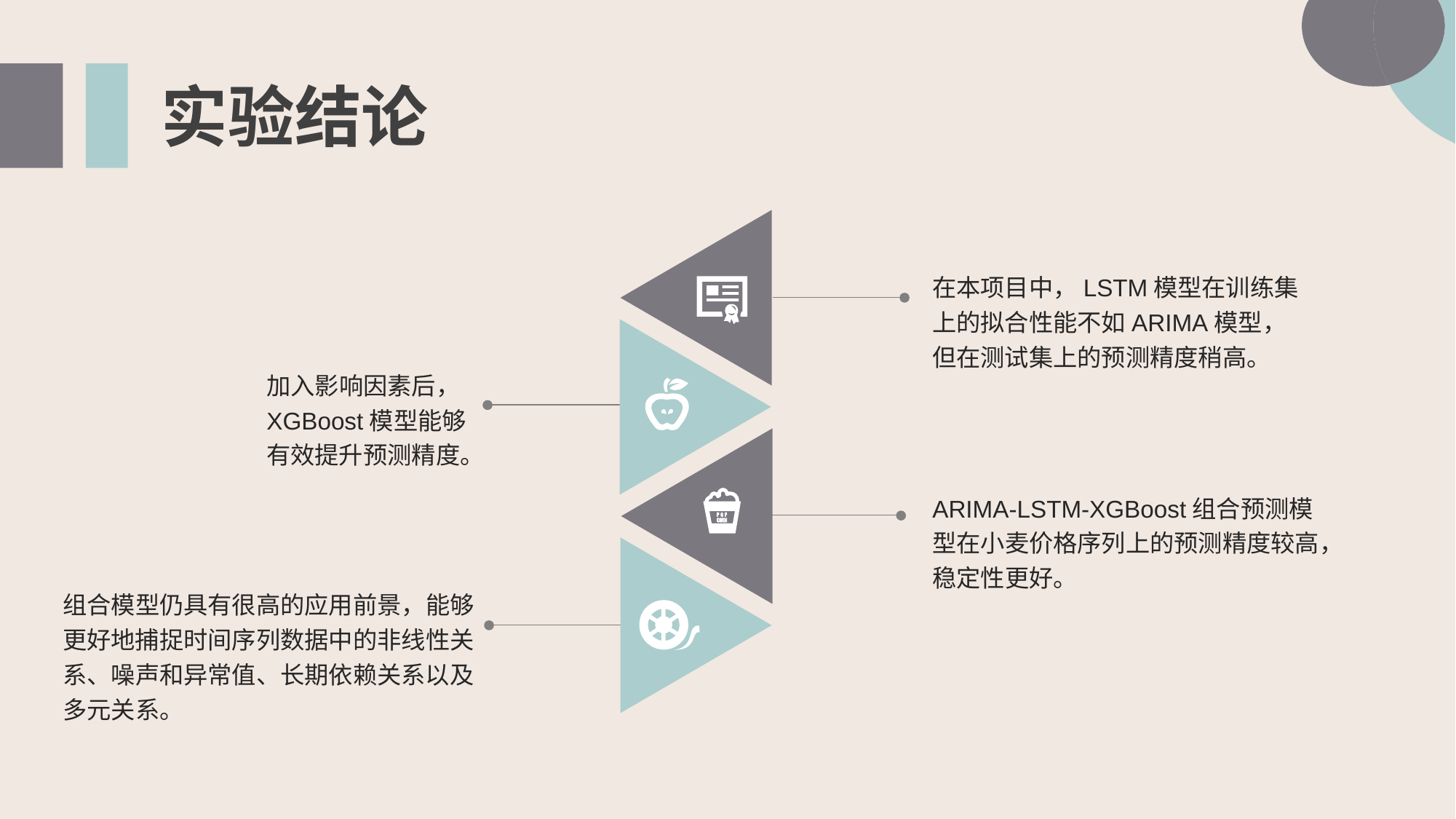

实验结论

在本项目中，LSTM模型在训练集上的拟合性能不如ARIMA模型，但在测试集上的预测精度稍高。

加入影响因素后，XGBoost模型能够有效提升预测精度。

ARIMA-LSTM-XGBoost组合预测模型在小麦价格序列上的预测精度较高，稳定性更好。

组合模型仍具有很高的应用前景，能够更好地捕捉时间序列数据中的非线性关系、噪声和异常值、长期依赖关系以及多元关系。